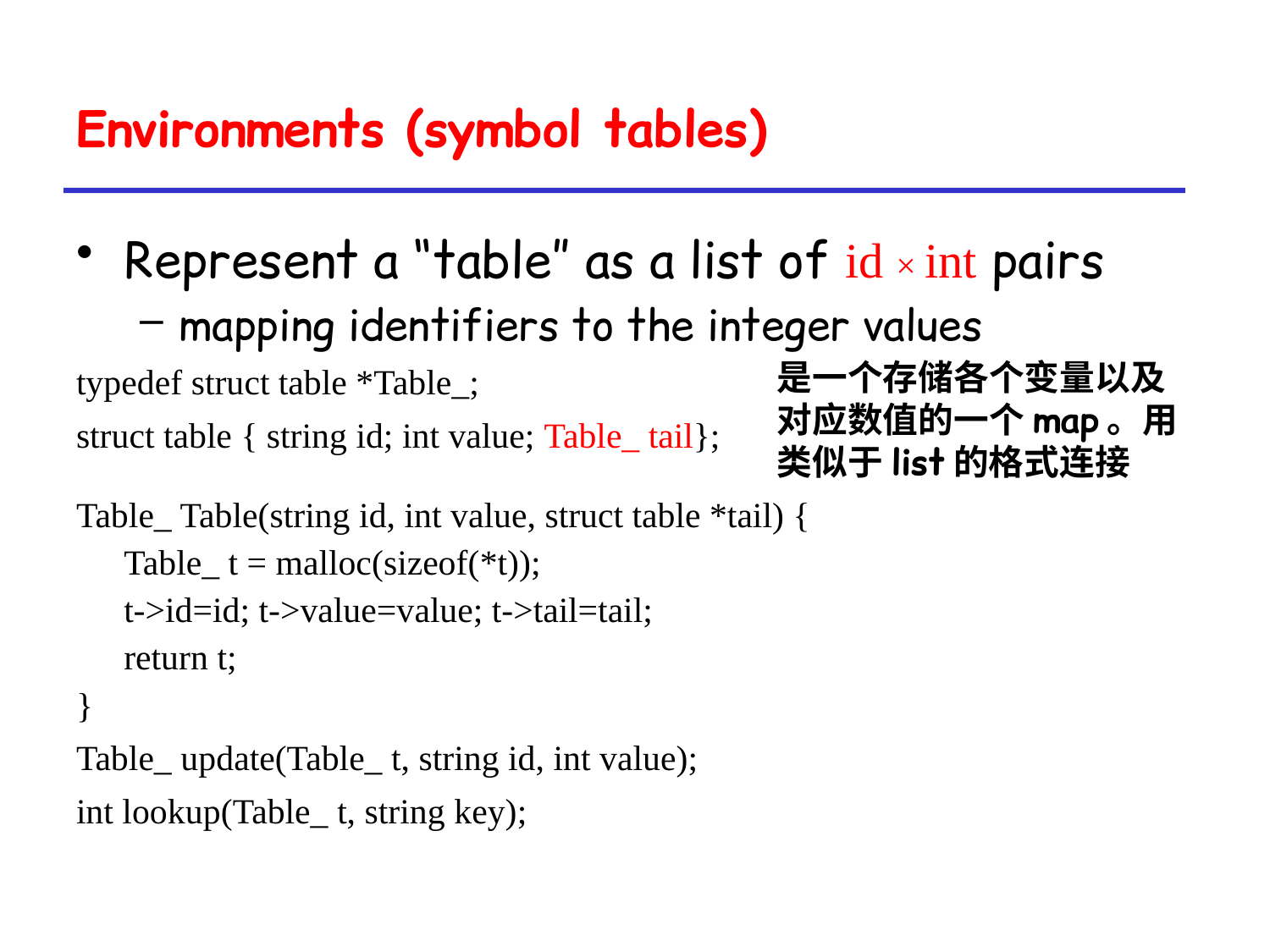

# Environments (symbol tables)
Represent a “table” as a list of id × int pairs
mapping identifiers to the integer values
typedef struct table *Table_;
struct table { string id; int value; Table_ tail};

Table_ Table(string id, int value, struct table *tail) {
	Table_ t = malloc(sizeof(*t));
	t->id=id; t->value=value; t->tail=tail;
	return t;
}
Table_ update(Table_ t, string id, int value);
int lookup(Table_ t, string key);

是一个存储各个变量以及
对应数值的一个map。用
类似于list的格式连接
38